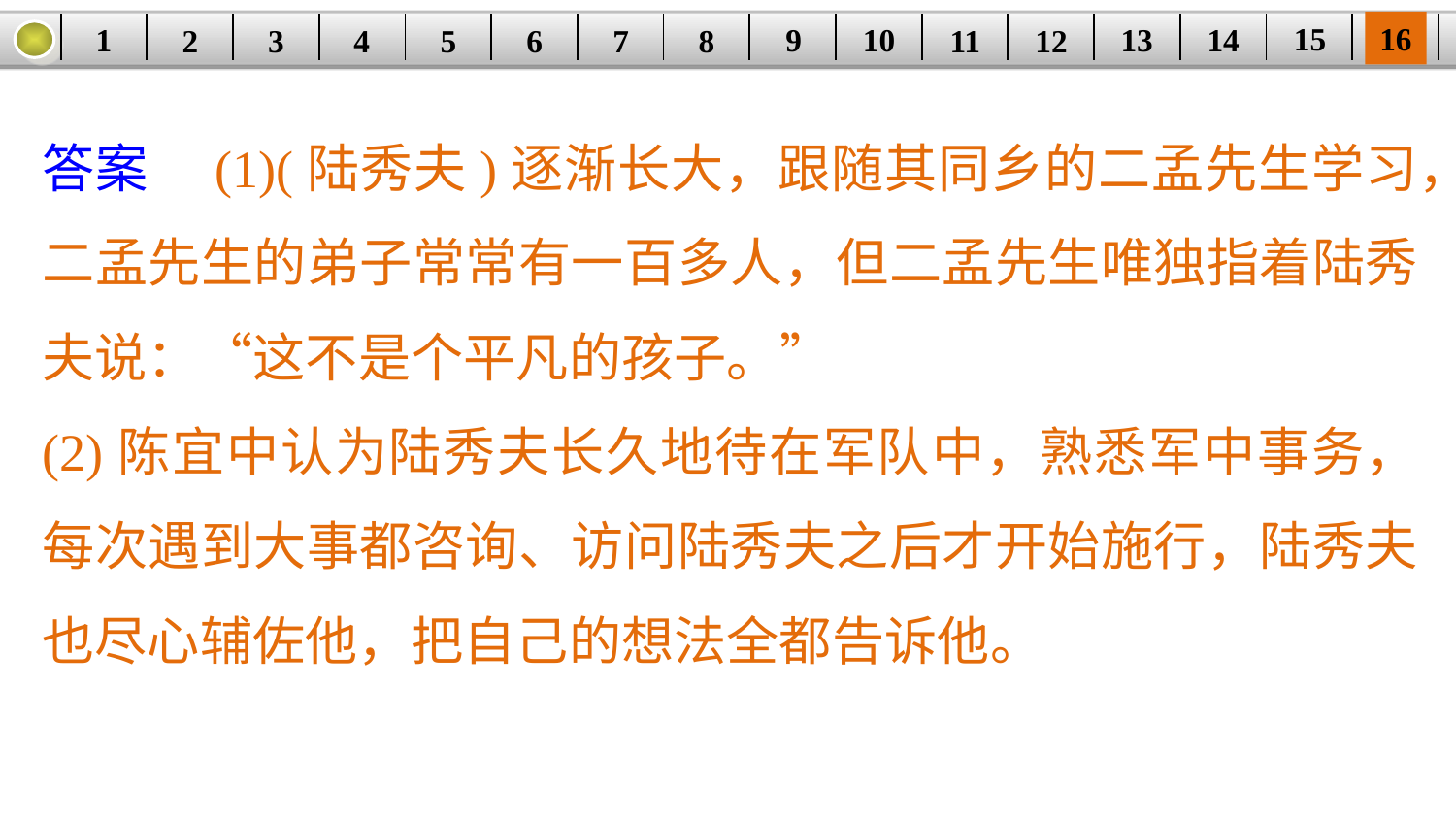

16

15
14
9
10
1
13
3
4
5
6
8
11
2
12
|  |  |  |  |  |  |  |  |  |  |  |  |  |  |  |  |
| --- | --- | --- | --- | --- | --- | --- | --- | --- | --- | --- | --- | --- | --- | --- | --- |
7

答案　(1)(陆秀夫)逐渐长大，跟随其同乡的二孟先生学习，二孟先生的弟子常常有一百多人，但二孟先生唯独指着陆秀夫说：“这不是个平凡的孩子。”
(2)陈宜中认为陆秀夫长久地待在军队中，熟悉军中事务，每次遇到大事都咨询、访问陆秀夫之后才开始施行，陆秀夫也尽心辅佐他，把自己的想法全都告诉他。